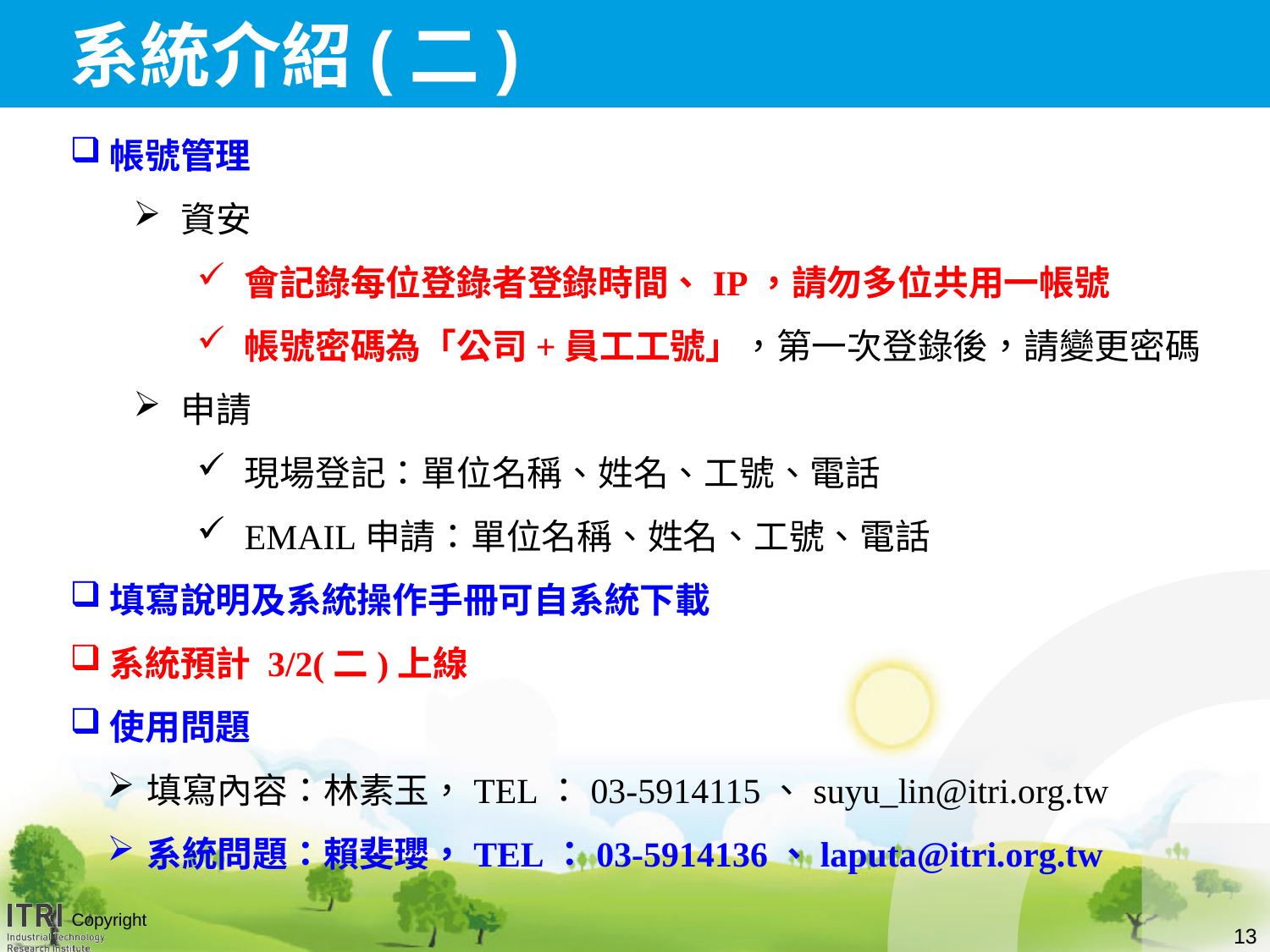

# 系統介紹(二)
帳號管理
資安
會記錄每位登錄者登錄時間、IP，請勿多位共用一帳號
帳號密碼為「公司+員工工號」，第一次登錄後，請變更密碼
申請
現場登記：單位名稱、姓名、工號、電話
EMAIL申請：單位名稱、姓名、工號、電話
填寫說明及系統操作手冊可自系統下載
系統預計 3/2(二)上線
使用問題
填寫內容：林素玉，TEL：03-5914115、suyu_lin@itri.org.tw
系統問題：賴斐瓔，TEL：03-5914136、laputa@itri.org.tw
13